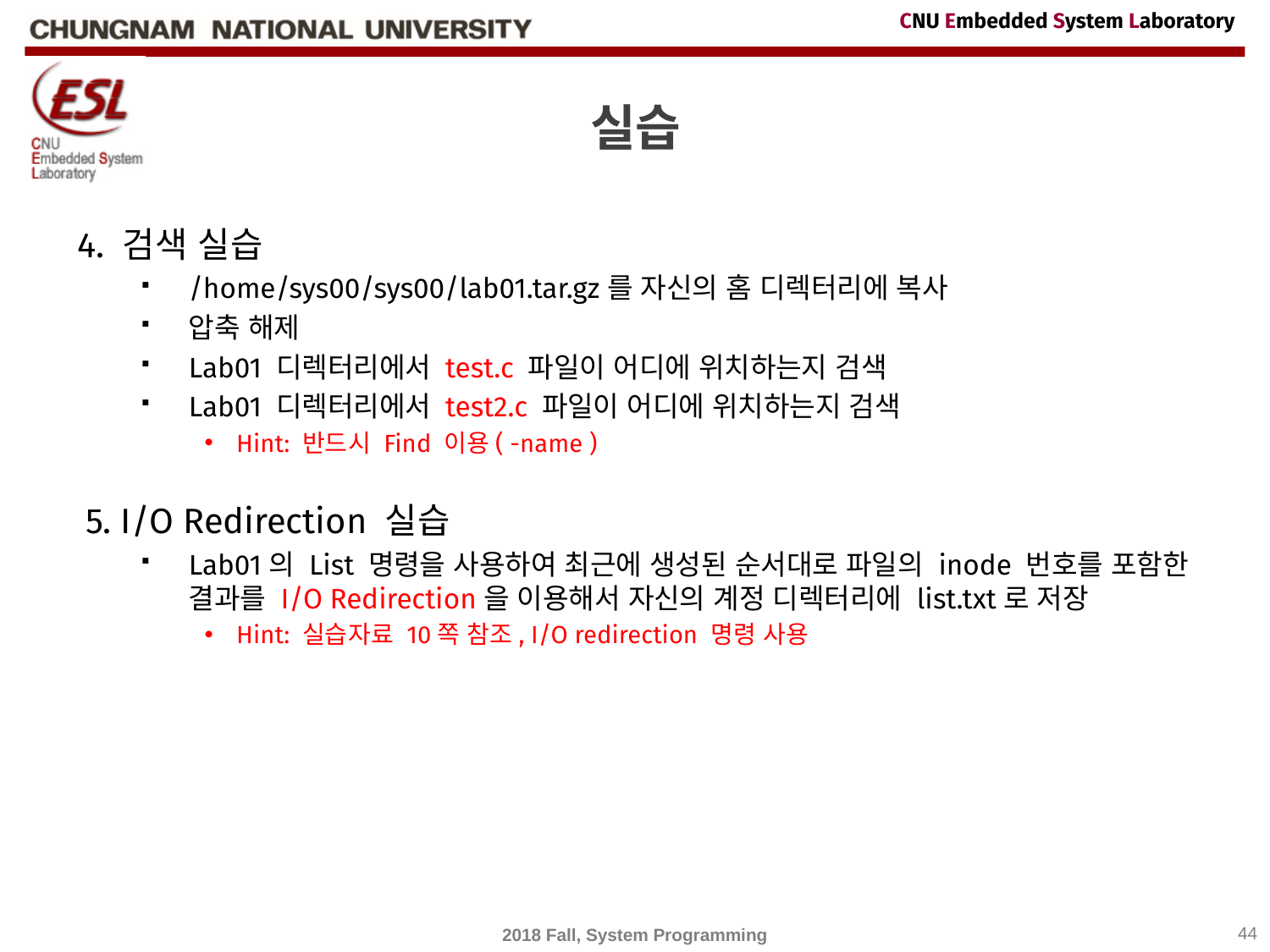

# 실습
4. 검색 실습
/home/sys00/sys00/lab01.tar.gz를 자신의 홈 디렉터리에 복사
압축 해제
Lab01 디렉터리에서 test.c 파일이 어디에 위치하는지 검색
Lab01 디렉터리에서 test2.c 파일이 어디에 위치하는지 검색
Hint: 반드시 Find 이용( -name )

5. I/O Redirection 실습
Lab01의 List 명령을 사용하여 최근에 생성된 순서대로 파일의 inode 번호를 포함한 결과를 I/O Redirection을 이용해서 자신의 계정 디렉터리에 list.txt로 저장
Hint: 실습자료 10쪽 참조, I/O redirection 명령 사용

2018 Fall, System Programming
44